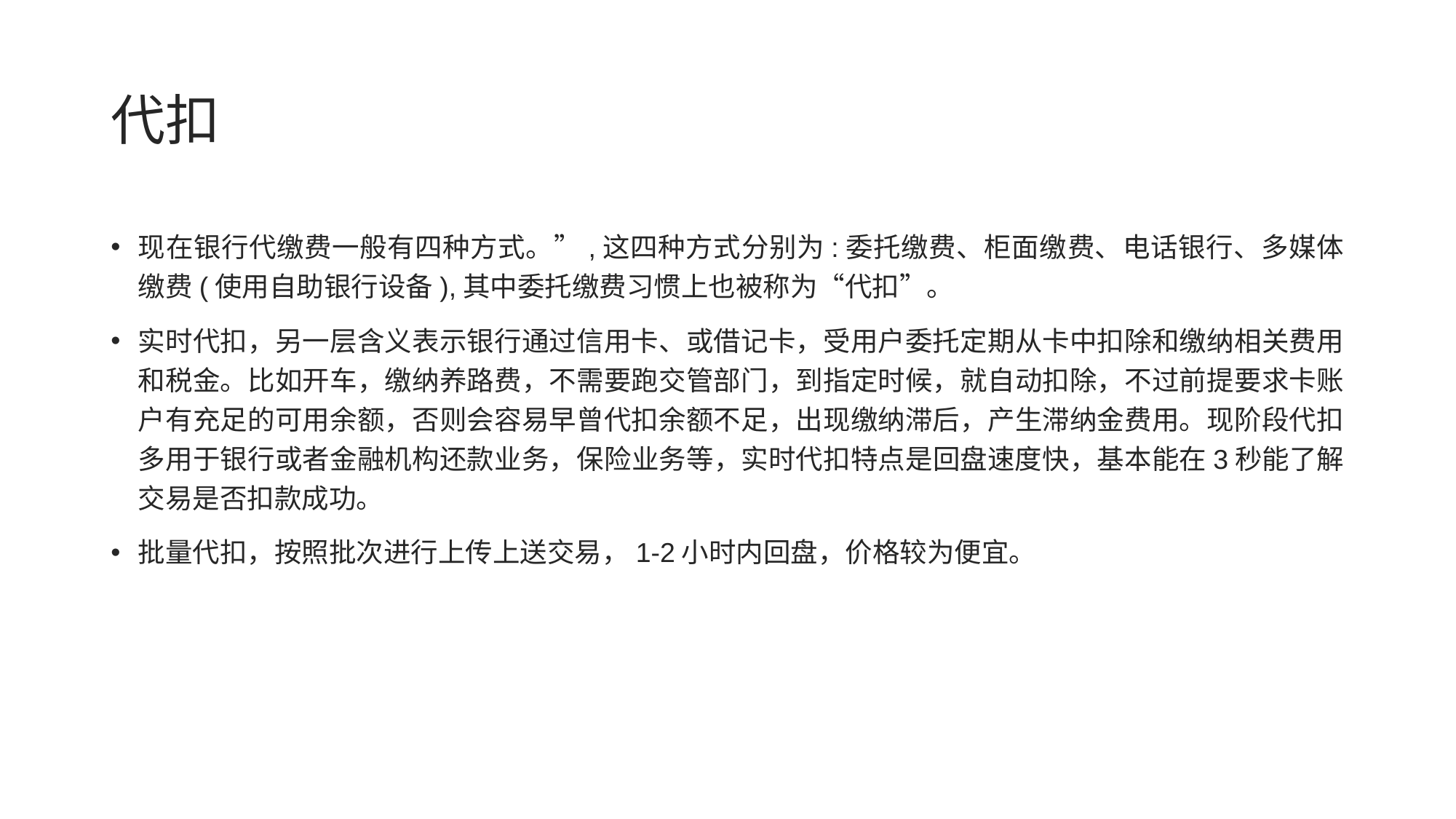

# 代扣
现在银行代缴费一般有四种方式。”,这四种方式分别为:委托缴费、柜面缴费、电话银行、多媒体缴费(使用自助银行设备),其中委托缴费习惯上也被称为“代扣”。
实时代扣，另一层含义表示银行通过信用卡、或借记卡，受用户委托定期从卡中扣除和缴纳相关费用和税金。比如开车，缴纳养路费，不需要跑交管部门，到指定时候，就自动扣除，不过前提要求卡账户有充足的可用余额，否则会容易早曾代扣余额不足，出现缴纳滞后，产生滞纳金费用。现阶段代扣多用于银行或者金融机构还款业务，保险业务等，实时代扣特点是回盘速度快，基本能在3秒能了解交易是否扣款成功。
批量代扣，按照批次进行上传上送交易，1-2小时内回盘，价格较为便宜。